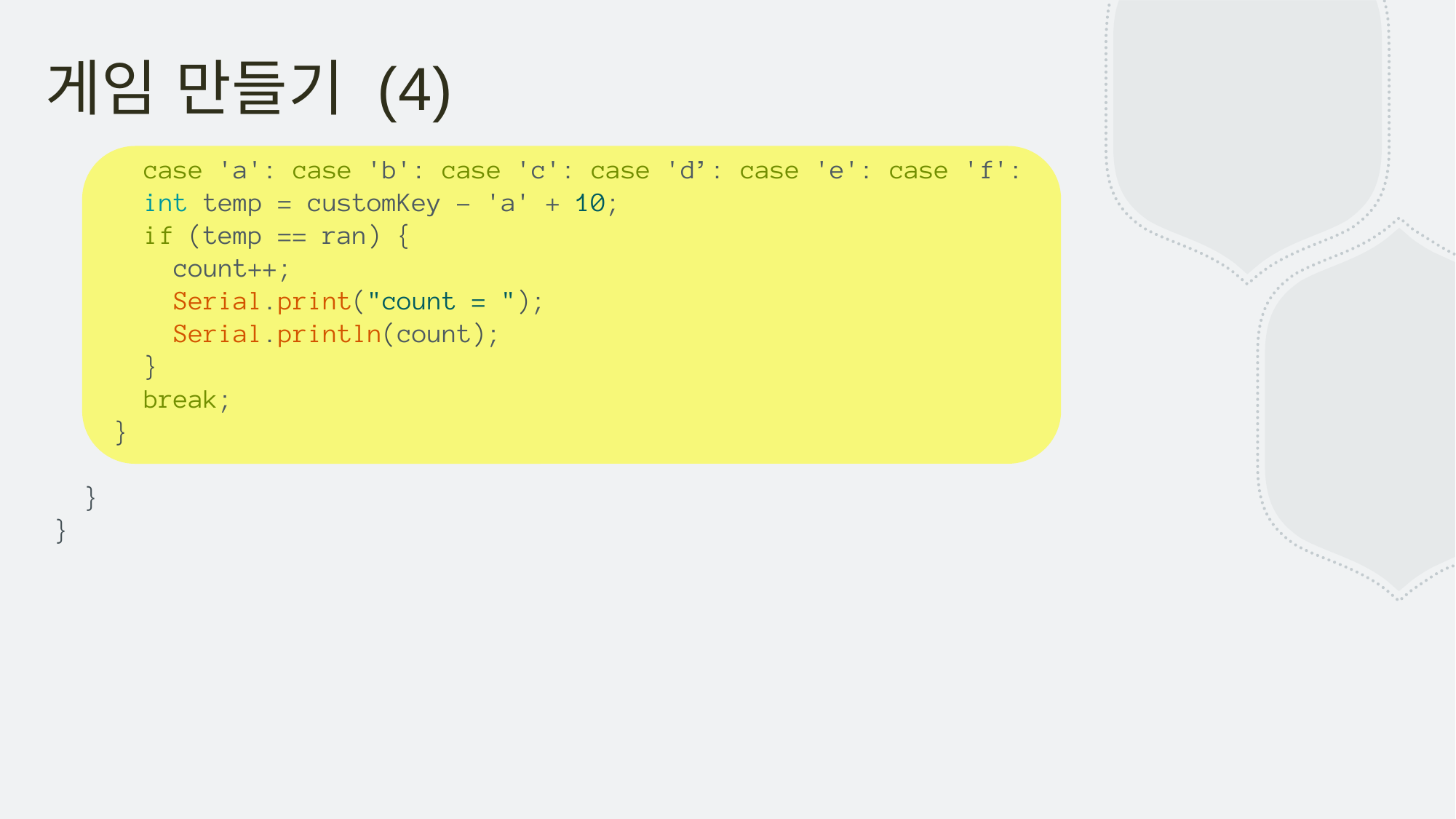

게임 만들기 (4)

      case 'a': case 'b': case 'c': case 'd’: case 'e': case 'f':
      int temp = customKey - 'a' + 10;
      if (temp == ran) {
        count++;
        Serial.print("count = ");
        Serial.println(count);
      }
      break;
    }
  }
}